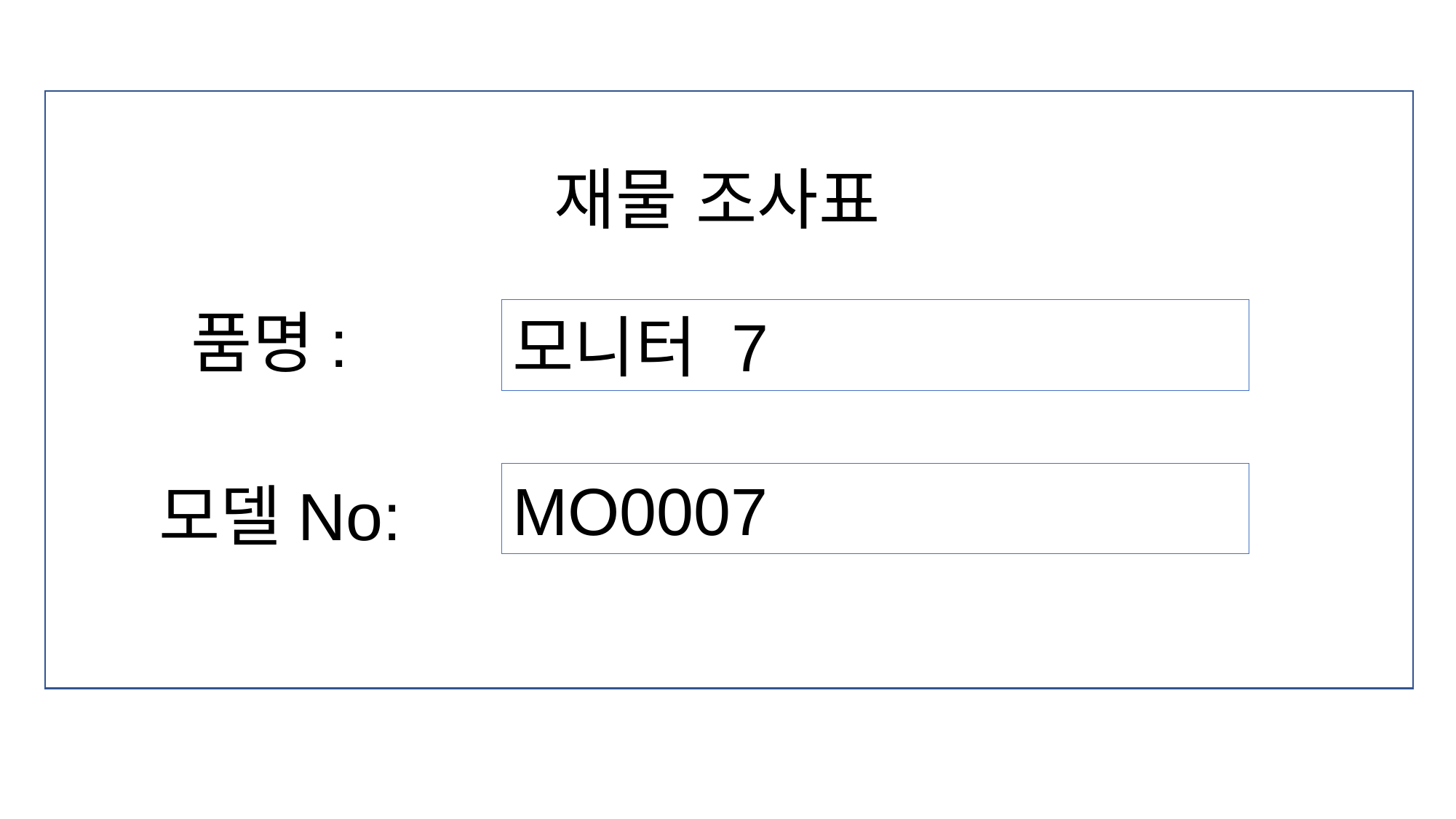

재물 조사표
품명:
모니터 7
MO0007
모델No: